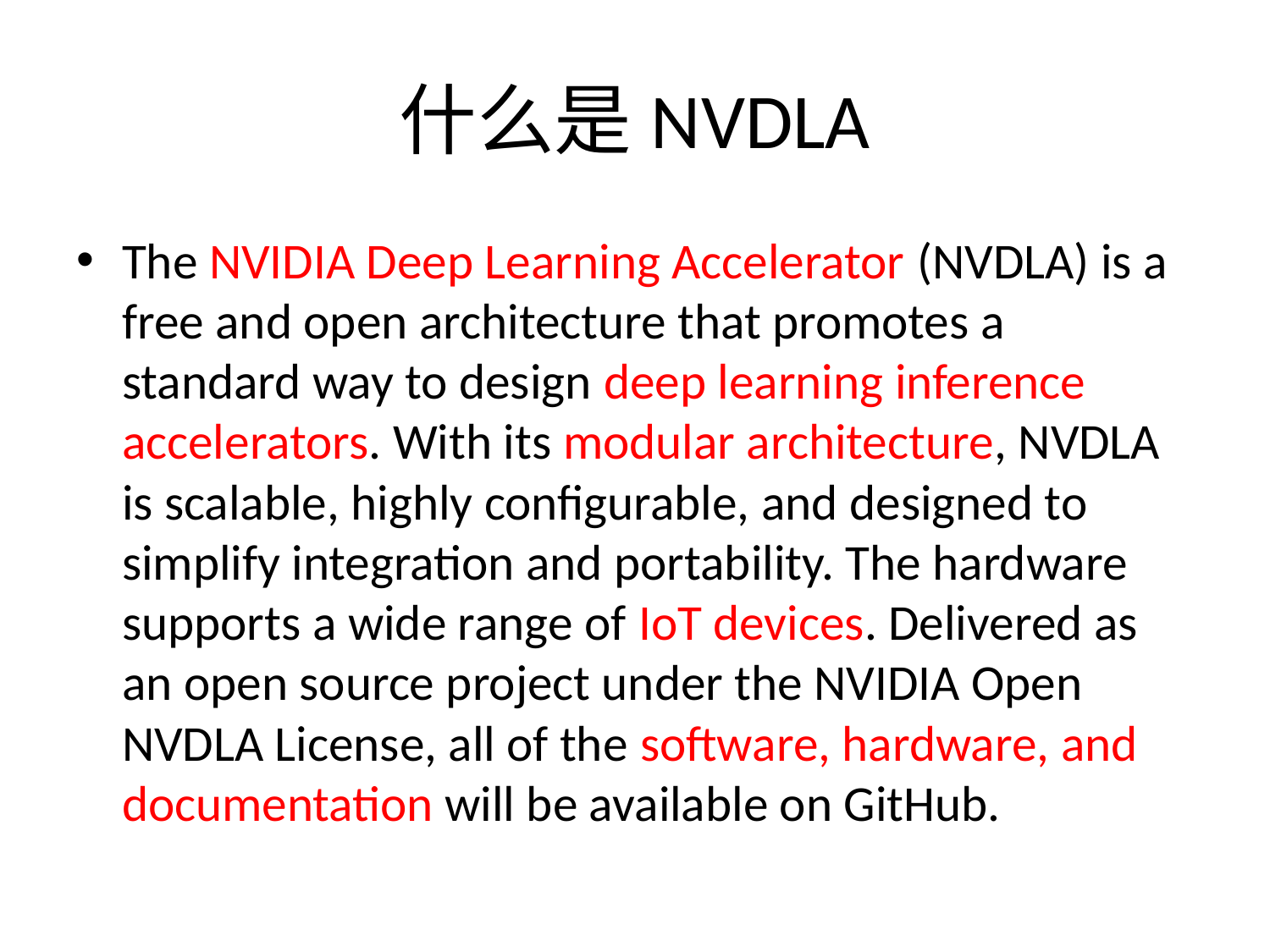

# 什么是NVDLA
The NVIDIA Deep Learning Accelerator (NVDLA) is a free and open architecture that promotes a standard way to design deep learning inference accelerators. With its modular architecture, NVDLA is scalable, highly configurable, and designed to simplify integration and portability. The hardware supports a wide range of IoT devices. Delivered as an open source project under the NVIDIA Open NVDLA License, all of the software, hardware, and documentation will be available on GitHub.